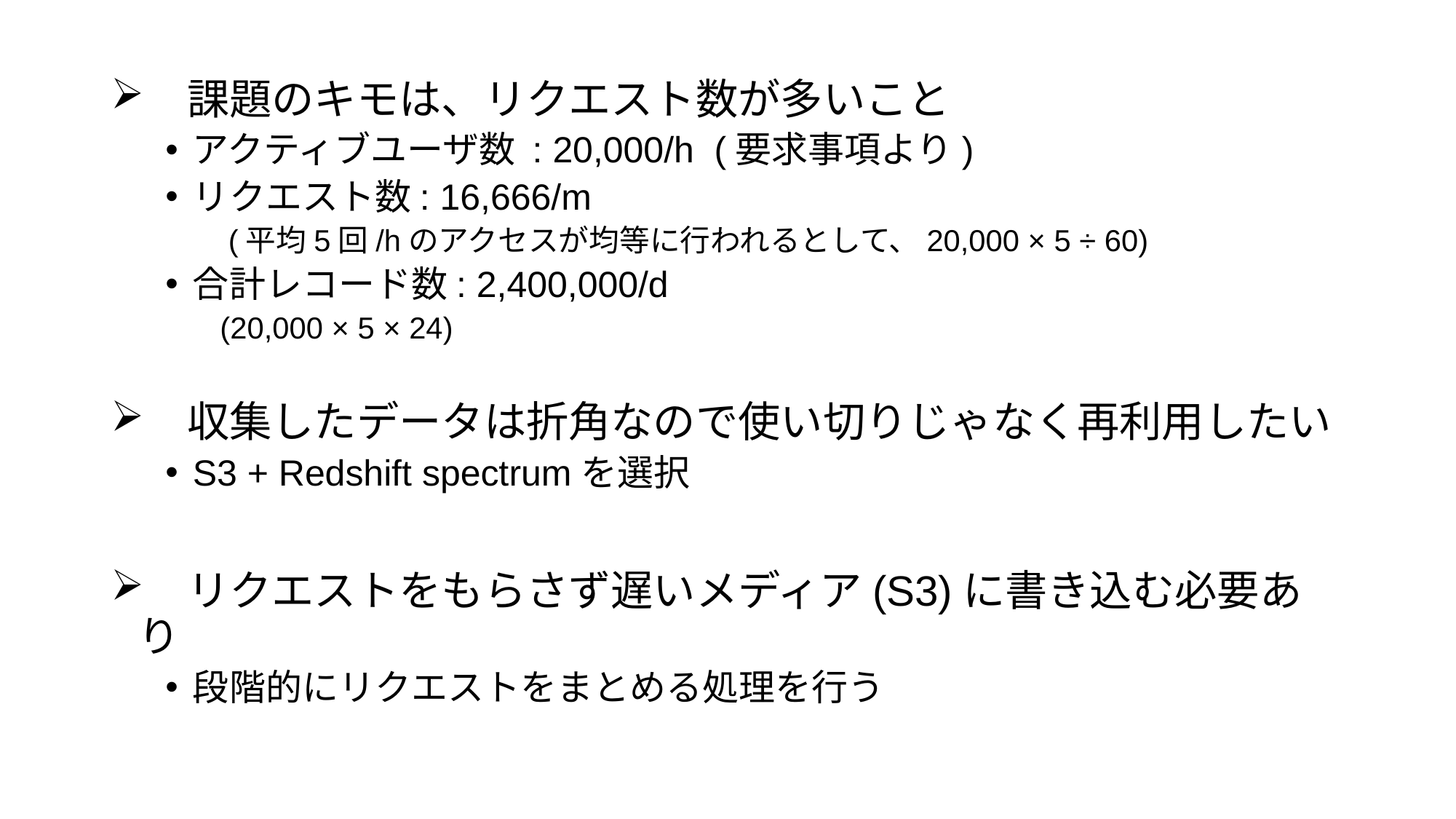

課題のキモは、リクエスト数が多いこと
アクティブユーザ数 : 20,000/h  (要求事項より)
リクエスト数: 16,666/m
 (平均5回/hのアクセスが均等に行われるとして、20,000 × 5 ÷ 60)
合計レコード数: 2,400,000/d
(20,000 × 5 × 24)

　収集したデータは折角なので使い切りじゃなく再利用したい
S3 + Redshift spectrumを選択

　リクエストをもらさず遅いメディア(S3)に書き込む必要あり
段階的にリクエストをまとめる処理を行う